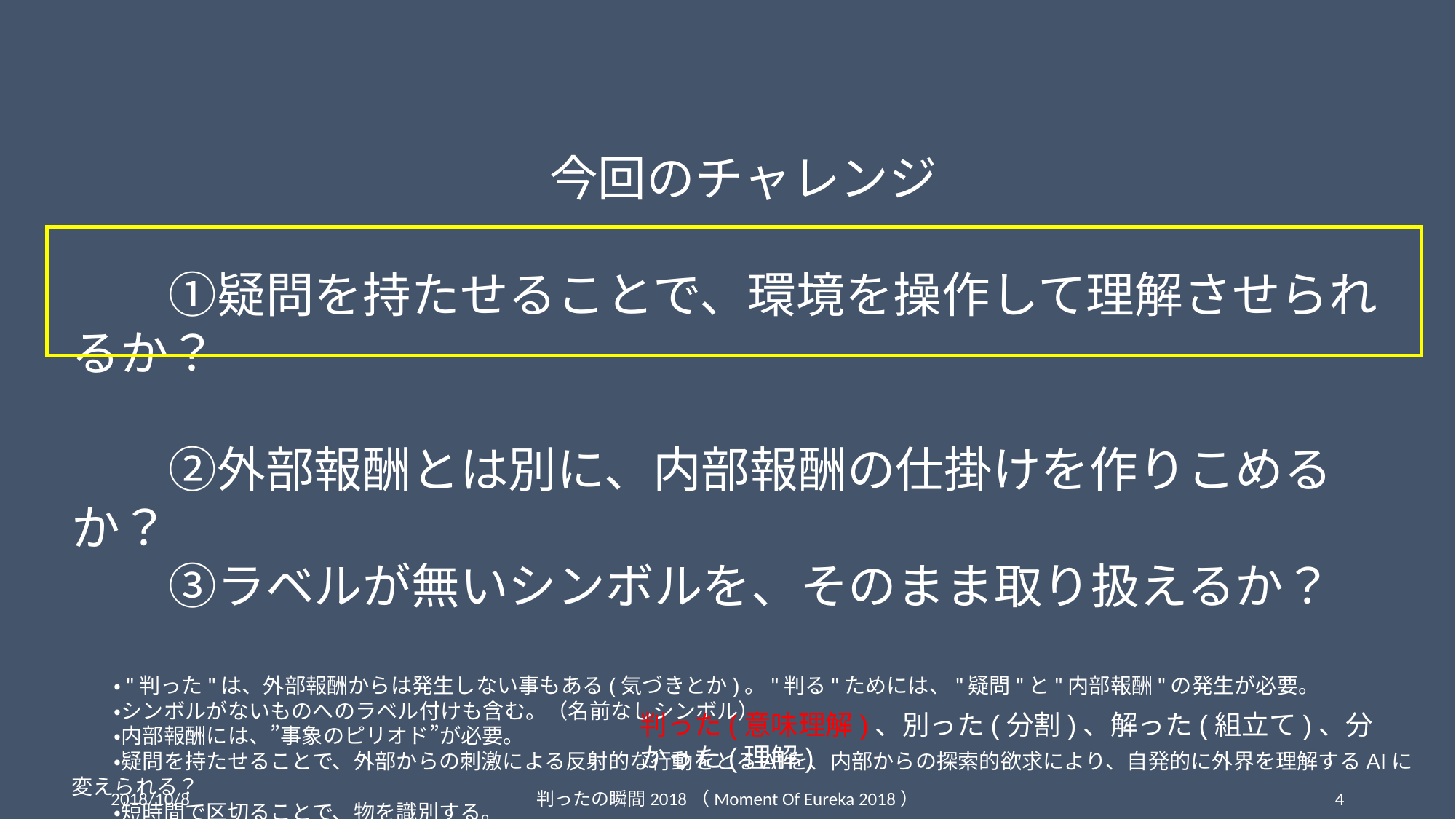

今回のチャレンジ

　　①疑問を持たせることで、環境を操作して理解させられるか？

　　②外部報酬とは別に、内部報酬の仕掛けを作りこめるか？
　　③ラベルが無いシンボルを、そのまま取り扱えるか？

　　・"判った"は、外部報酬からは発生しない事もある(気づきとか)。"判る"ためには、"疑問"と"内部報酬"の発生が必要。
　　・シンボルがないものへのラベル付けも含む。（名前なしシンボル）
　　・内部報酬には、”事象のピリオド”が必要。
　　・疑問を持たせることで、外部からの刺激による反射的な行動をとるAIを、内部からの探索的欲求により、自発的に外界を理解するAIに変えられる？
　　・短時間で区切ることで、物を識別する。

判った(意味理解)、別った(分割)、解った(組立て)、分かった(理解)
2018/10/8
判ったの瞬間2018（Moment Of Eureka 2018）
4